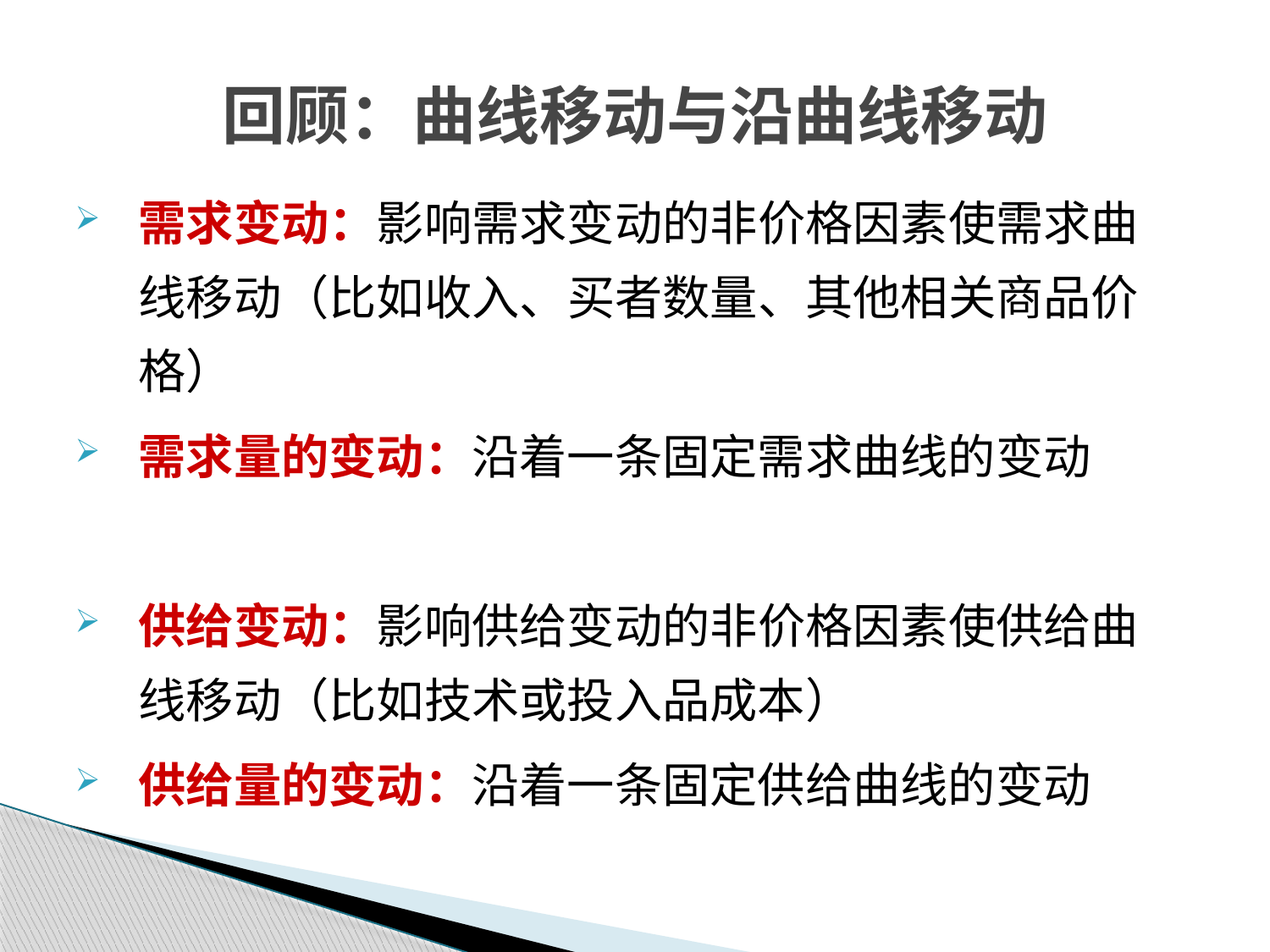

回顾：曲线移动与沿曲线移动
需求变动：影响需求变动的非价格因素使需求曲线移动（比如收入、买者数量、其他相关商品价格）
需求量的变动：沿着一条固定需求曲线的变动

供给变动：影响供给变动的非价格因素使供给曲线移动（比如技术或投入品成本）
供给量的变动：沿着一条固定供给曲线的变动